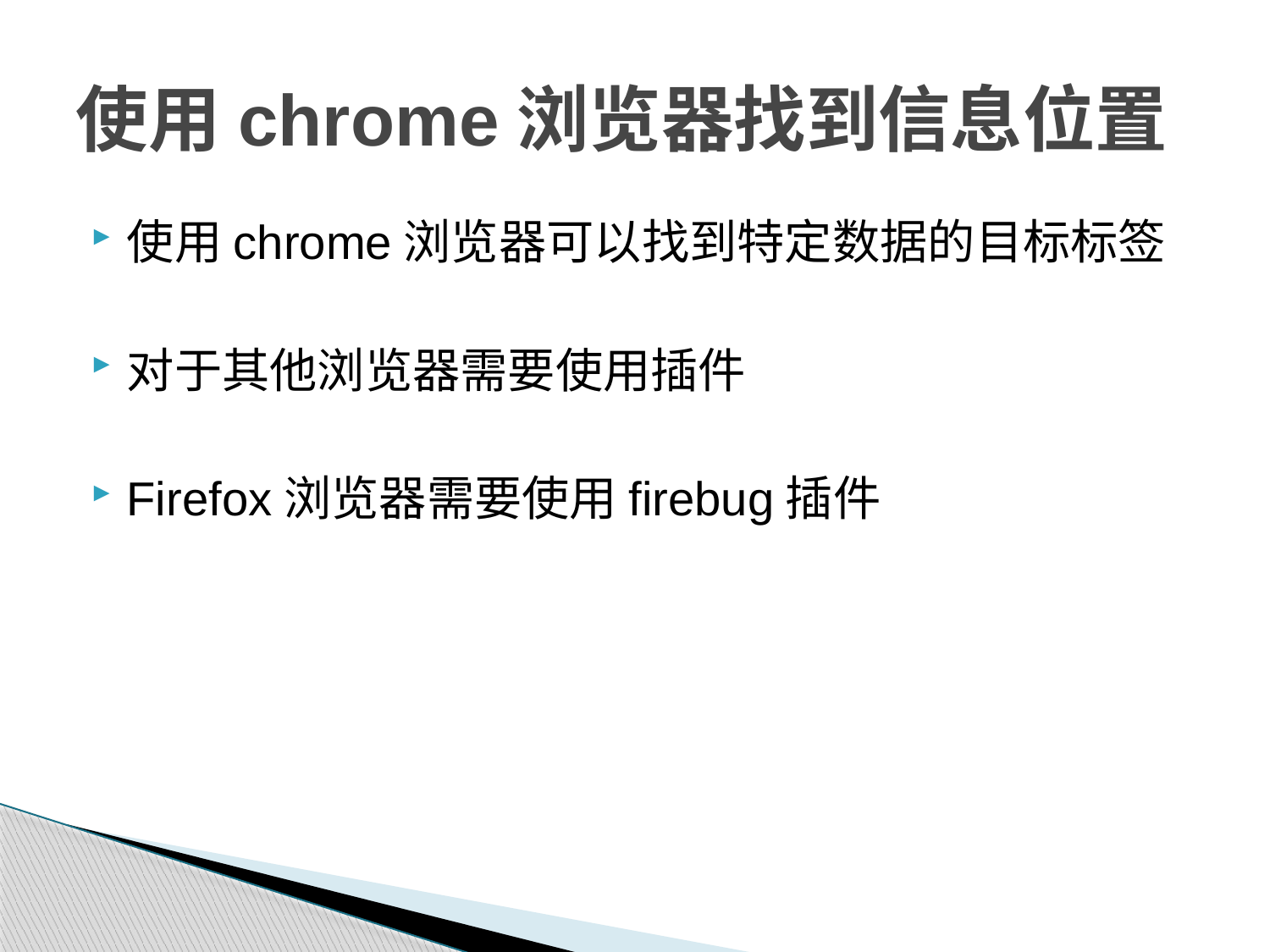

# 使用chrome浏览器找到信息位置
使用chrome浏览器可以找到特定数据的目标标签

对于其他浏览器需要使用插件

Firefox浏览器需要使用firebug插件